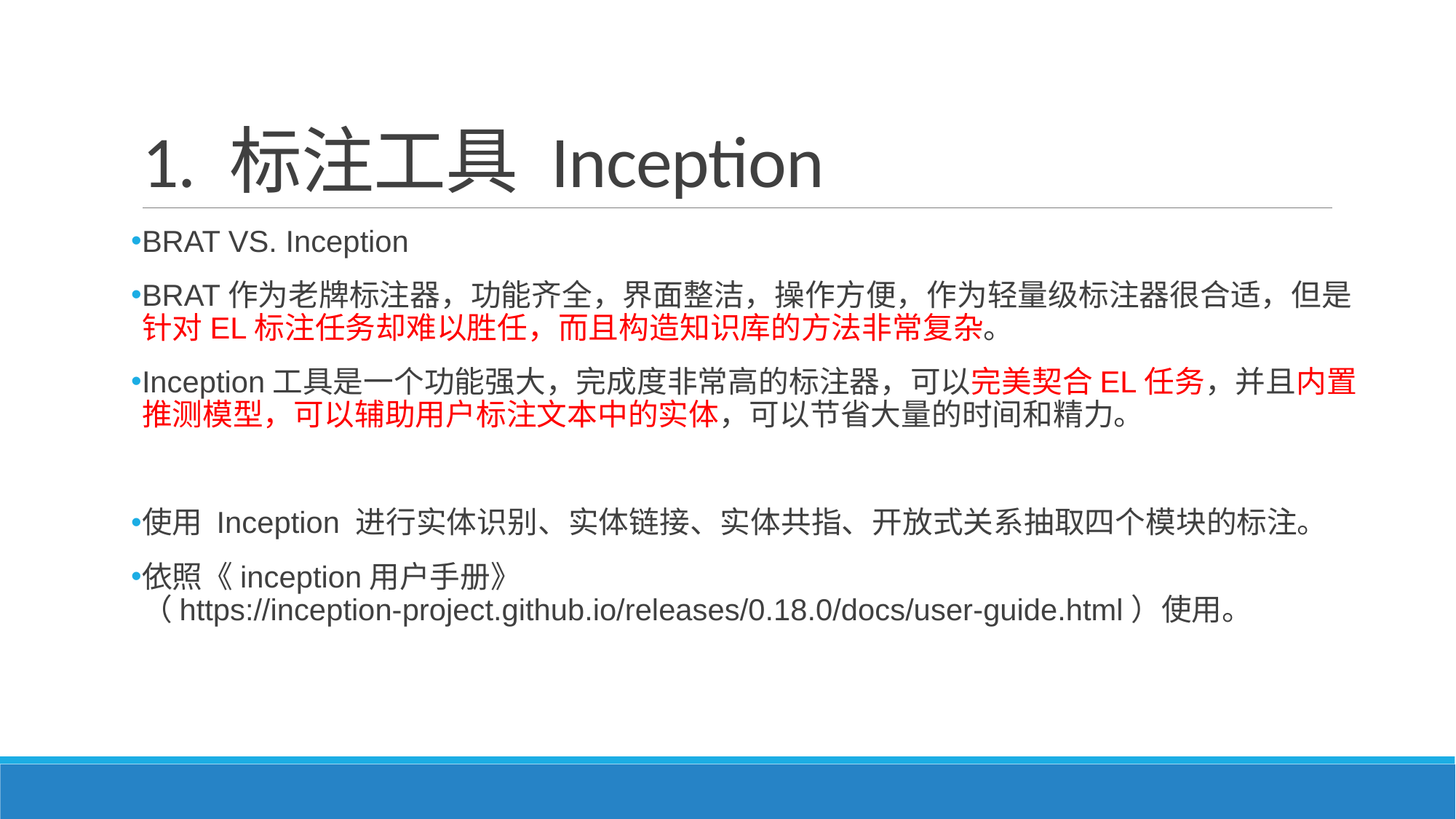

# 1. 标注工具 Inception
BRAT VS. Inception
BRAT作为老牌标注器，功能齐全，界面整洁，操作方便，作为轻量级标注器很合适，但是针对EL标注任务却难以胜任，而且构造知识库的方法非常复杂。
Inception工具是一个功能强大，完成度非常高的标注器，可以完美契合EL任务，并且内置推测模型，可以辅助用户标注文本中的实体，可以节省大量的时间和精力。

使用 Inception 进行实体识别、实体链接、实体共指、开放式关系抽取四个模块的标注。
依照《inception用户手册》
（https://inception-project.github.io/releases/0.18.0/docs/user-guide.html）使用。